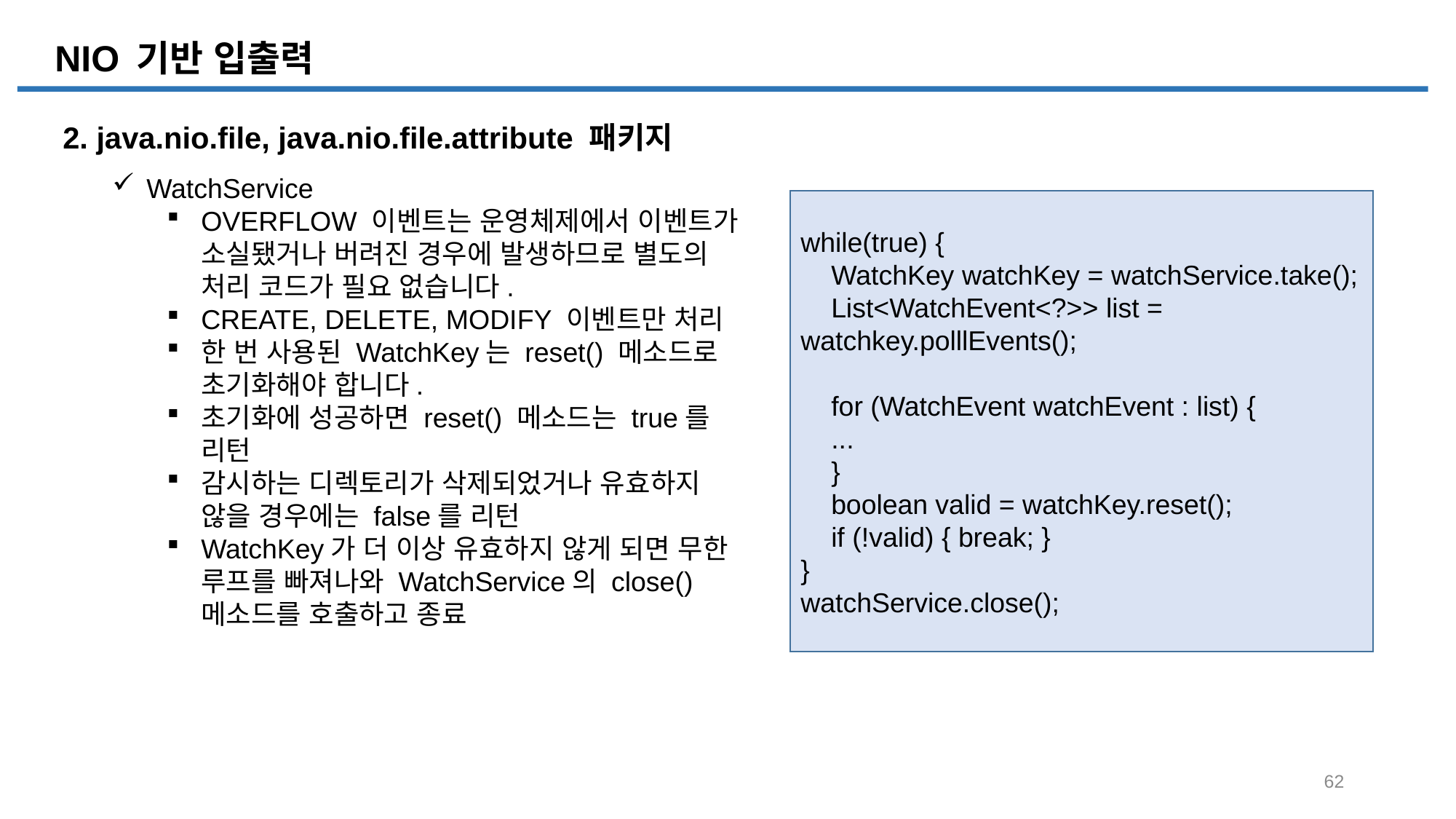

NIO

File 기반 입출력
2. java.nio.file, java.nio.file.attribute 패키지
WatchService
OVERFLOW 이벤트는 운영체제에서 이벤트가 소실됐거나 버려진 경우에 발생하므로 별도의 처리 코드가 필요 없습니다.
CREATE, DELETE, MODIFY 이벤트만 처리
한 번 사용된 WatchKey는 reset() 메소드로 초기화해야 합니다.
초기화에 성공하면 reset() 메소드는 true를 리턴
감시하는 디렉토리가 삭제되었거나 유효하지 않을 경우에는 false를 리턴
WatchKey가 더 이상 유효하지 않게 되면 무한 루프를 빠져나와 WatchService의 close() 메소드를 호출하고 종료

while(true) {
    WatchKey watchKey = watchService.take();
    List<WatchEvent<?>> list = watchkey.polllEvents();

    for (WatchEvent watchEvent : list) {
    ...
    }
    boolean valid = watchKey.reset();
    if (!valid) { break; }
}
watchService.close();
62